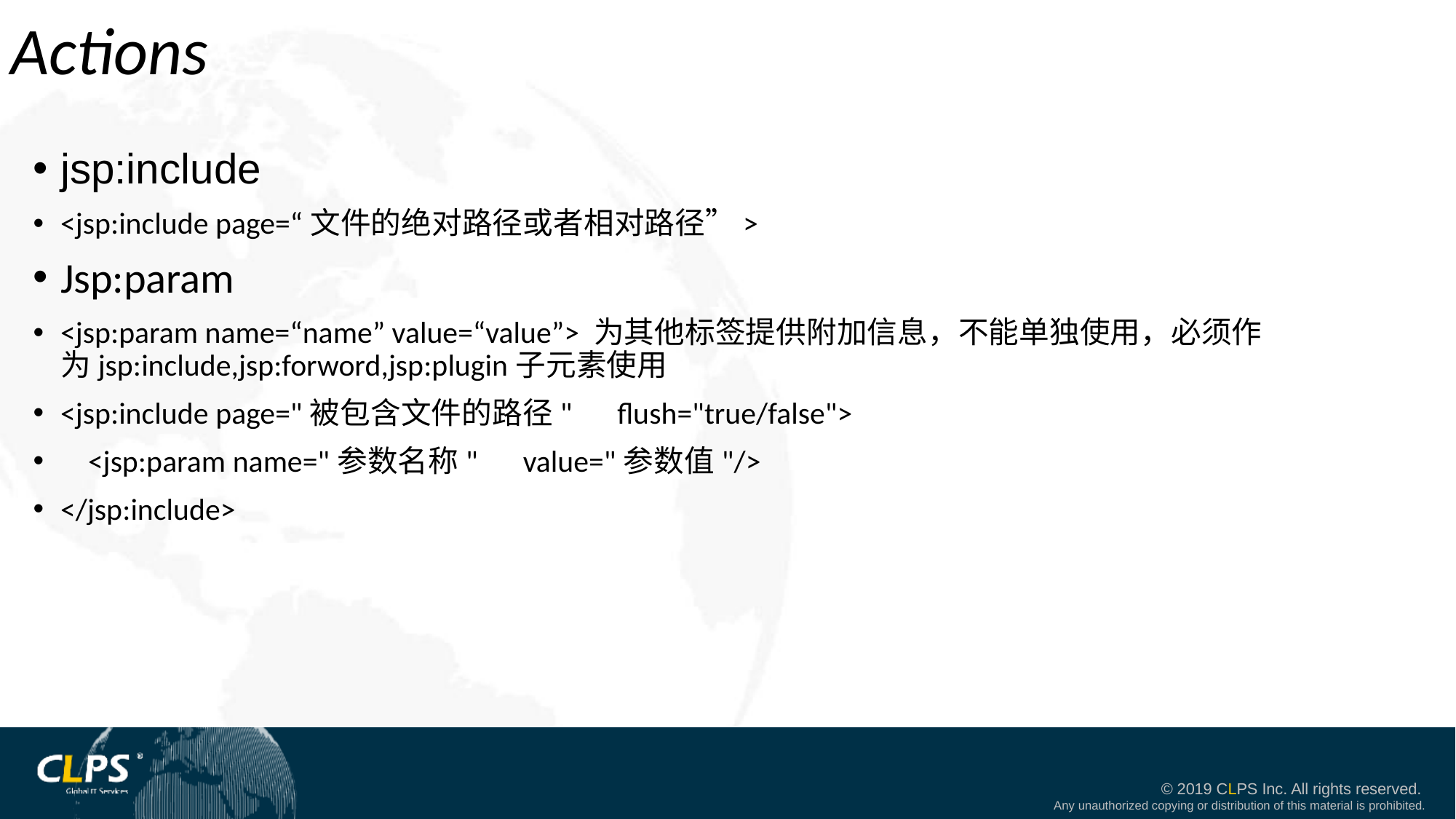

Actions
jsp:include
<jsp:include page=“文件的绝对路径或者相对路径”>
Jsp:param
<jsp:param name=“name” value=“value”> 为其他标签提供附加信息，不能单独使用，必须作为jsp:include,jsp:forword,jsp:plugin子元素使用
<jsp:include page="被包含文件的路径"　flush="true/false">
    <jsp:param name="参数名称"　value="参数值"/>
</jsp:include>